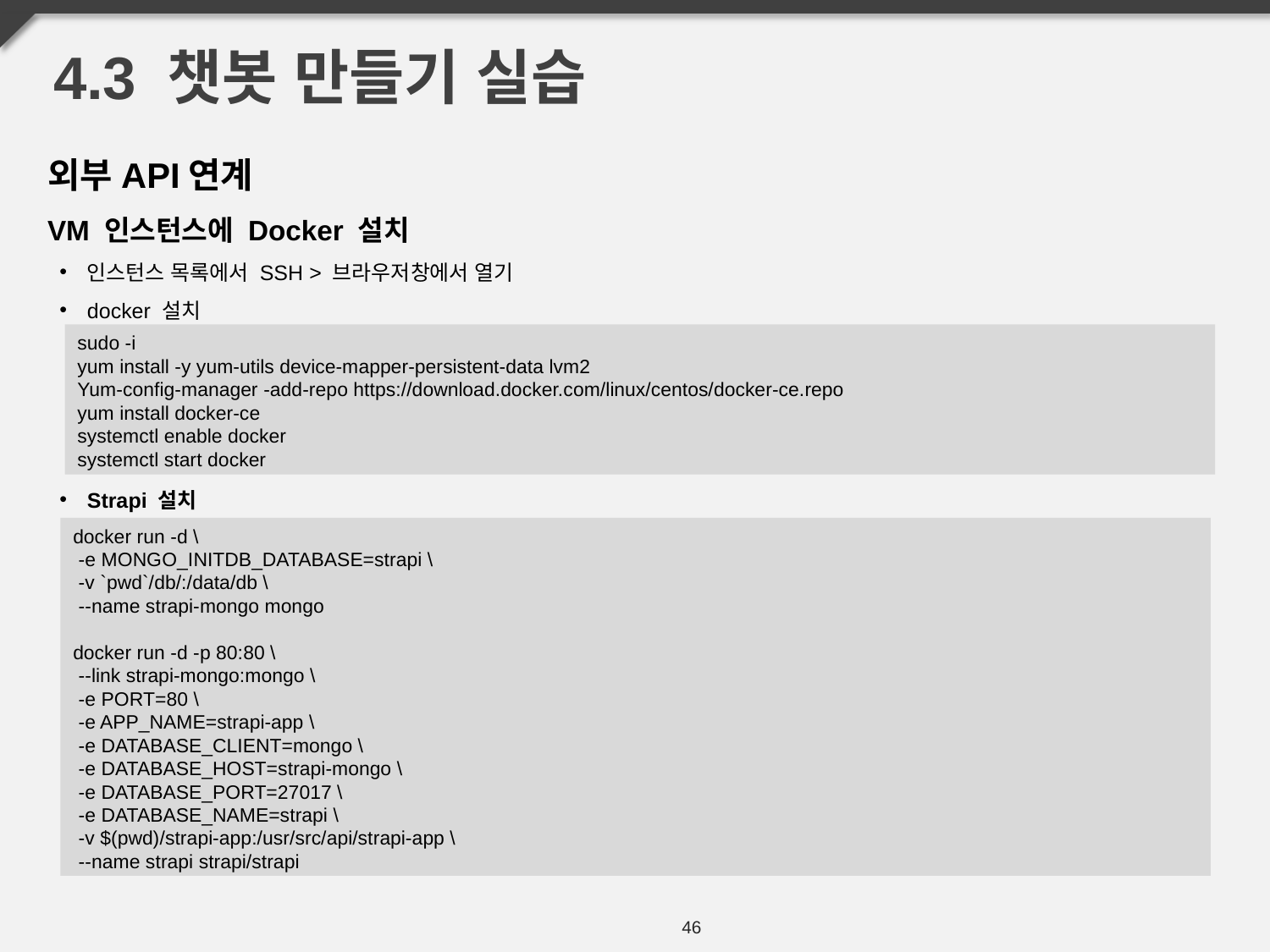

4.3 챗봇 만들기 실습
외부API연계
VM 인스턴스에 Docker 설치
인스턴스 목록에서 SSH > 브라우저창에서 열기
docker 설치

Strapi 설치
sudo -i
yum install -y yum-utils device-mapper-persistent-data lvm2
Yum-config-manager -add-repo https://download.docker.com/linux/centos/docker-ce.repo
yum install docker-ce
systemctl enable docker
systemctl start docker
docker run -d \
 -e MONGO_INITDB_DATABASE=strapi \
 -v `pwd`/db/:/data/db \
 --name strapi-mongo mongo

docker run -d -p 80:80 \
 --link strapi-mongo:mongo \
 -e PORT=80 \
 -e APP_NAME=strapi-app \
 -e DATABASE_CLIENT=mongo \
 -e DATABASE_HOST=strapi-mongo \
 -e DATABASE_PORT=27017 \
 -e DATABASE_NAME=strapi \
 -v $(pwd)/strapi-app:/usr/src/api/strapi-app \
 --name strapi strapi/strapi
46